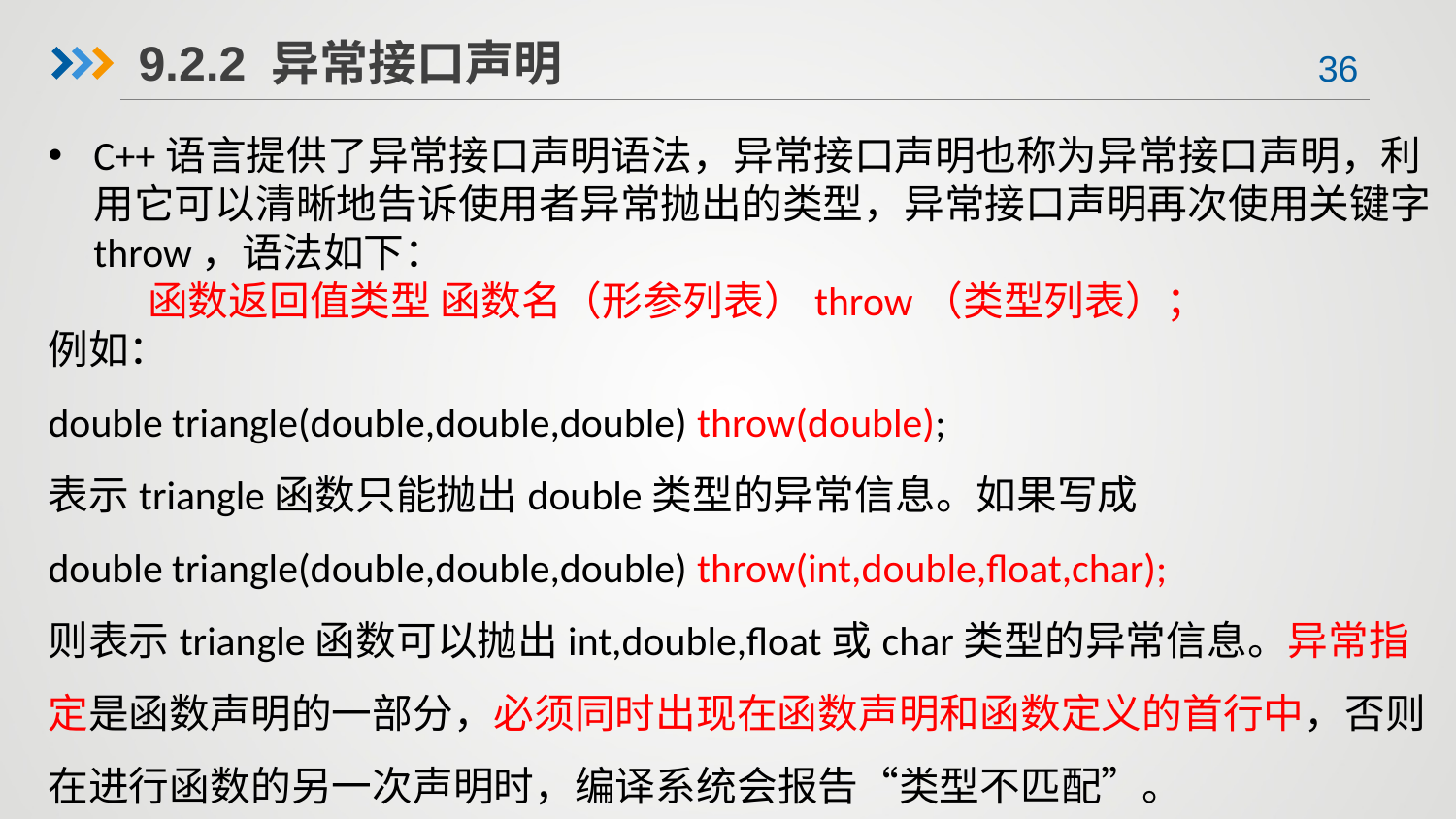

9.2.2 异常接口声明
C++语言提供了异常接口声明语法，异常接口声明也称为异常接口声明，利用它可以清晰地告诉使用者异常抛出的类型，异常接口声明再次使用关键字throw，语法如下：
          函数返回值类型 函数名（形参列表）throw（类型列表）；
例如：
double triangle(double,double,double) throw(double);
表示triangle函数只能抛出double类型的异常信息。如果写成
double triangle(double,double,double) throw(int,double,float,char);
则表示triangle函数可以抛出int,double,float或char类型的异常信息。异常指定是函数声明的一部分，必须同时出现在函数声明和函数定义的首行中，否则在进行函数的另一次声明时，编译系统会报告“类型不匹配”。